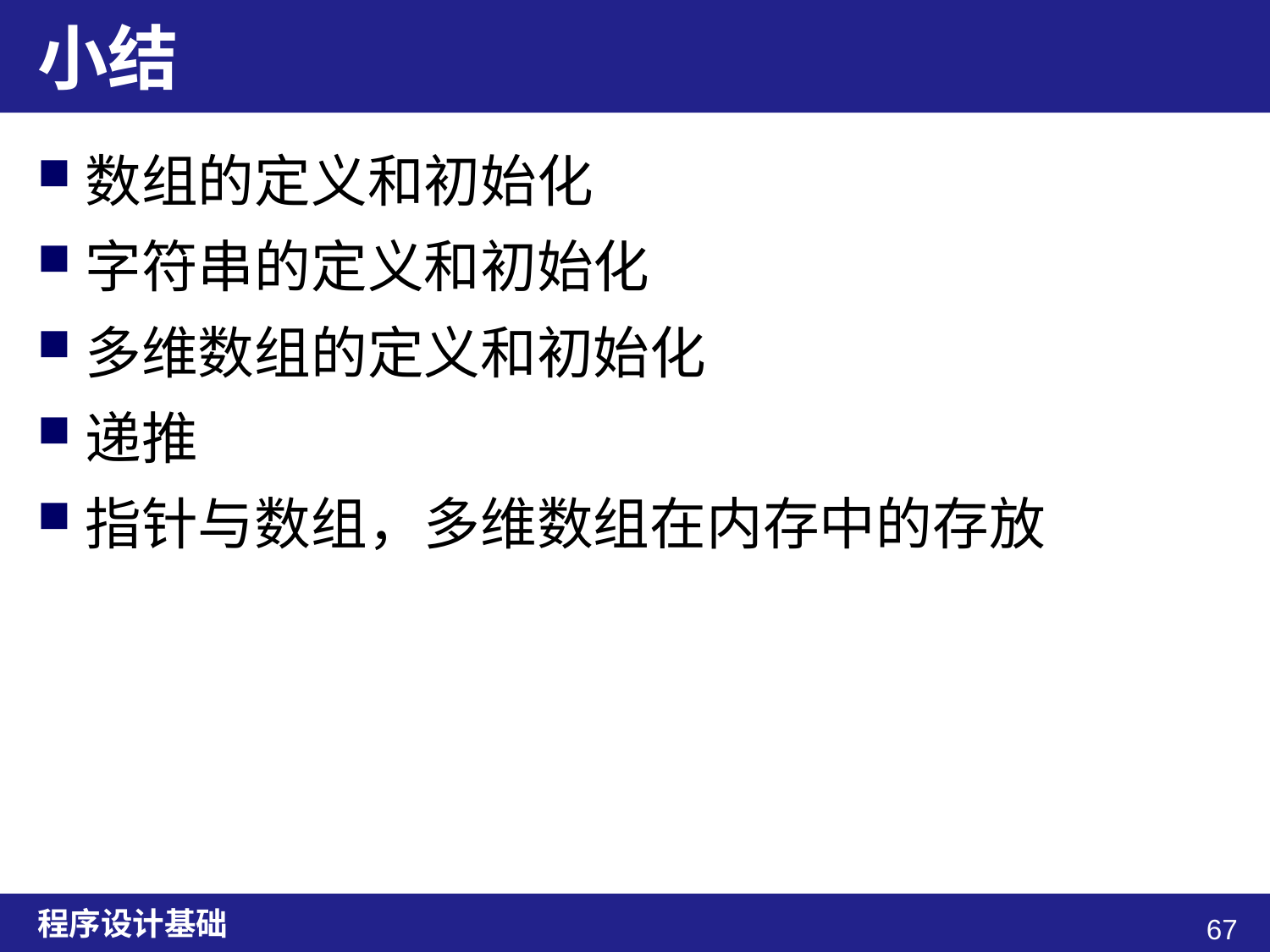

# 小结
数组的定义和初始化
字符串的定义和初始化
多维数组的定义和初始化
递推
指针与数组，多维数组在内存中的存放